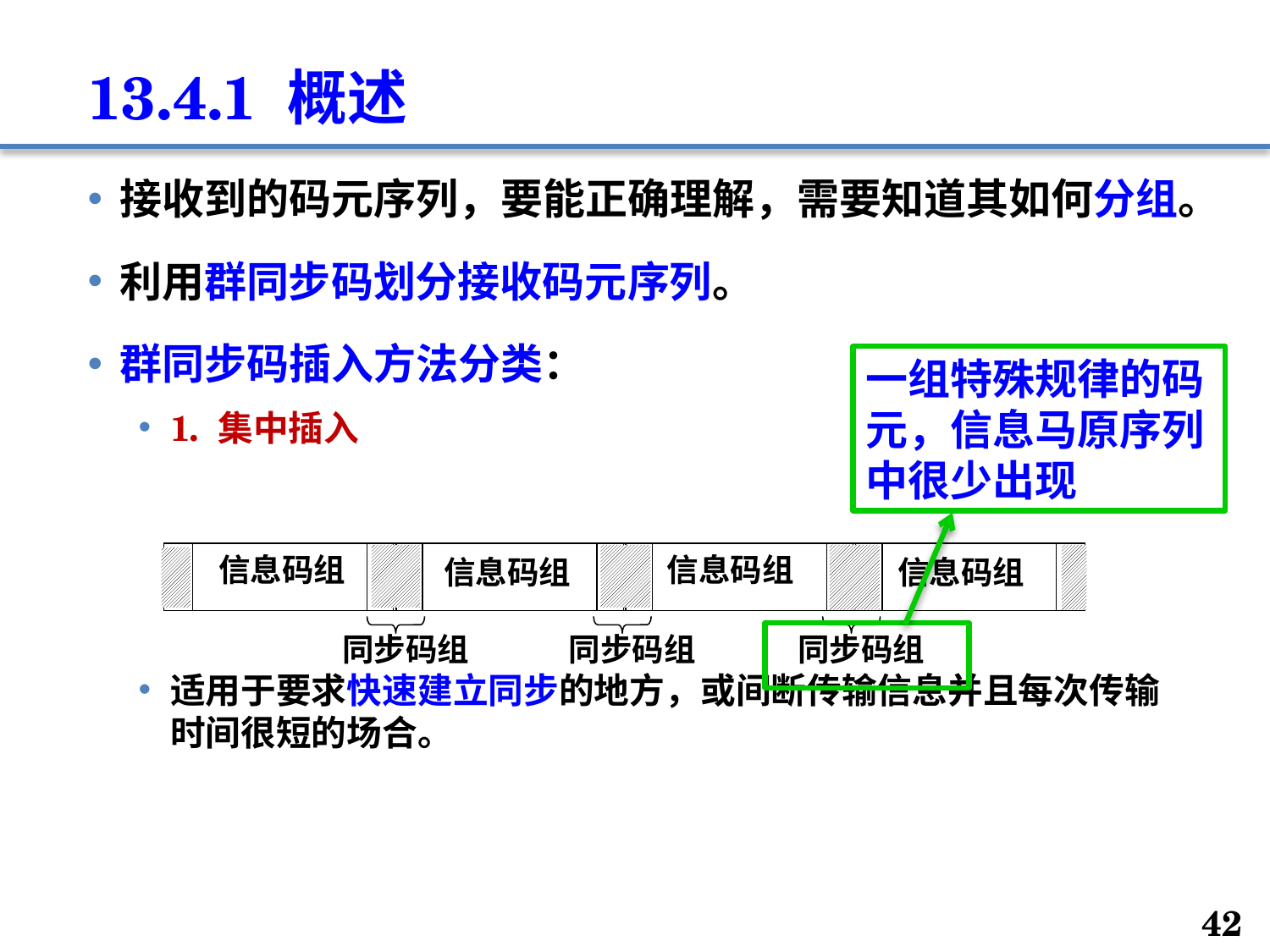

# 13.4.1 概述
接收到的码元序列，要能正确理解，需要知道其如何分组。
利用群同步码划分接收码元序列。
群同步码插入方法分类：
1. 集中插入

适用于要求快速建立同步的地方，或间断传输信息并且每次传输时间很短的场合。
一组特殊规律的码元，信息马原序列中很少出现

信息码组
信息码组

信息码组
信息码组

同步码组

同步码组

同步码组

42